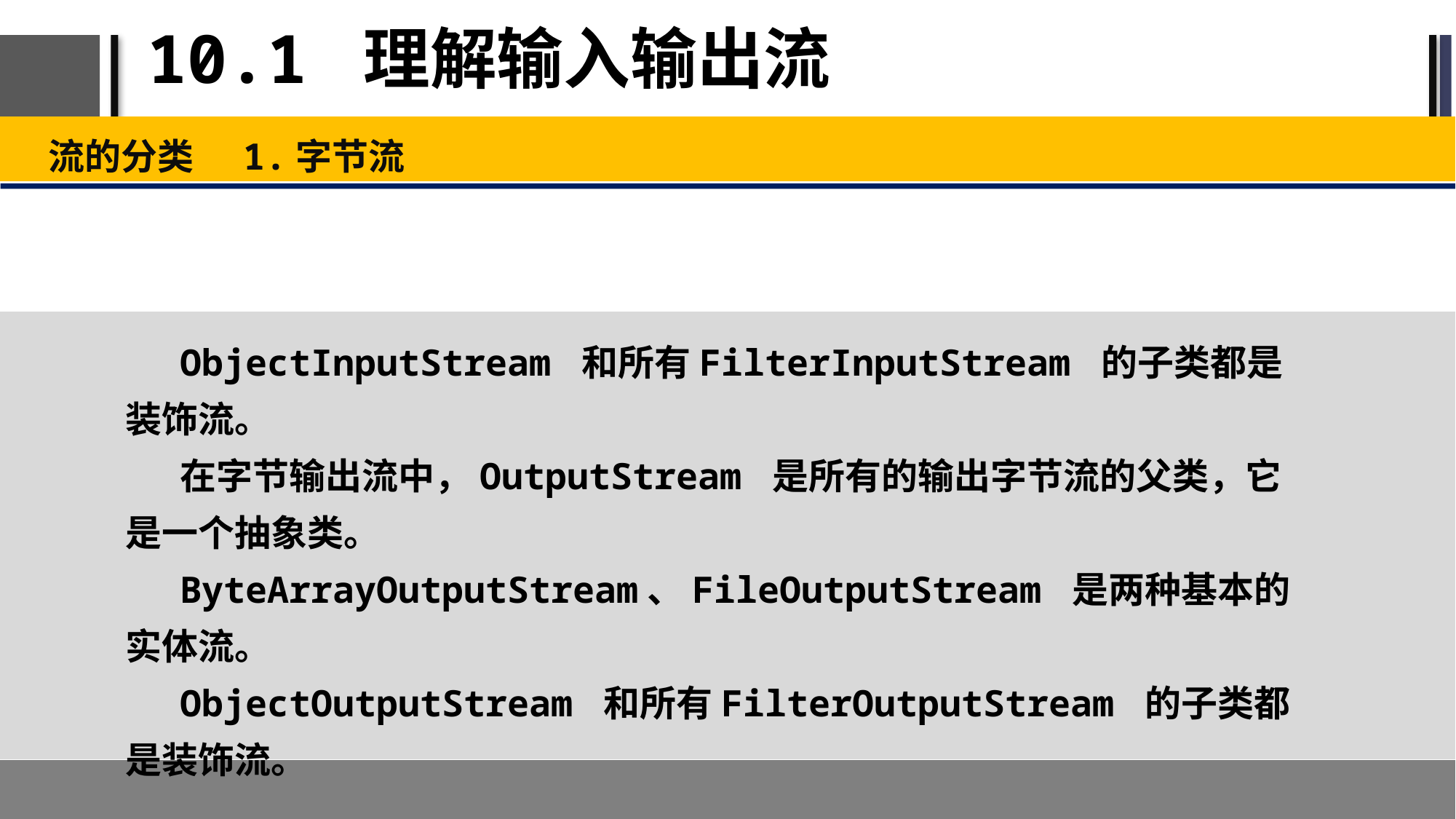

# 10.1 理解输入输出流

流的分类     1.字节流

ObjectInputStream 和所有FilterInputStream 的子类都是装饰流。
在字节输出流中，OutputStream 是所有的输出字节流的父类，它是一个抽象类。
ByteArrayOutputStream、FileOutputStream 是两种基本的实体流。
ObjectOutputStream 和所有FilterOutputStream 的子类都是装饰流。